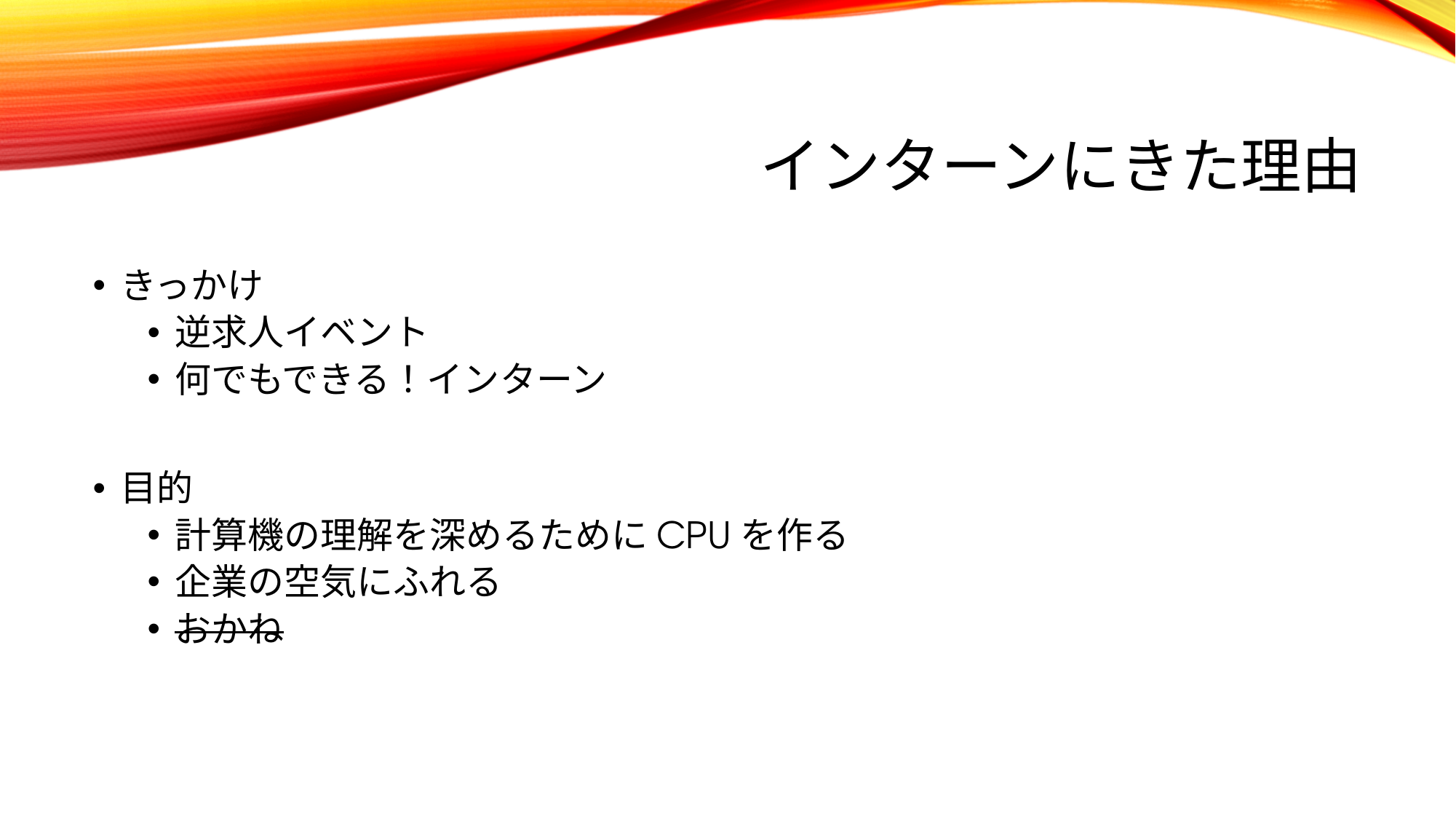

# インターンにきた理由
きっかけ
逆求人イベント
何でもできる！インターン

目的
計算機の理解を深めるためにCPUを作る
企業の空気にふれる
おかね